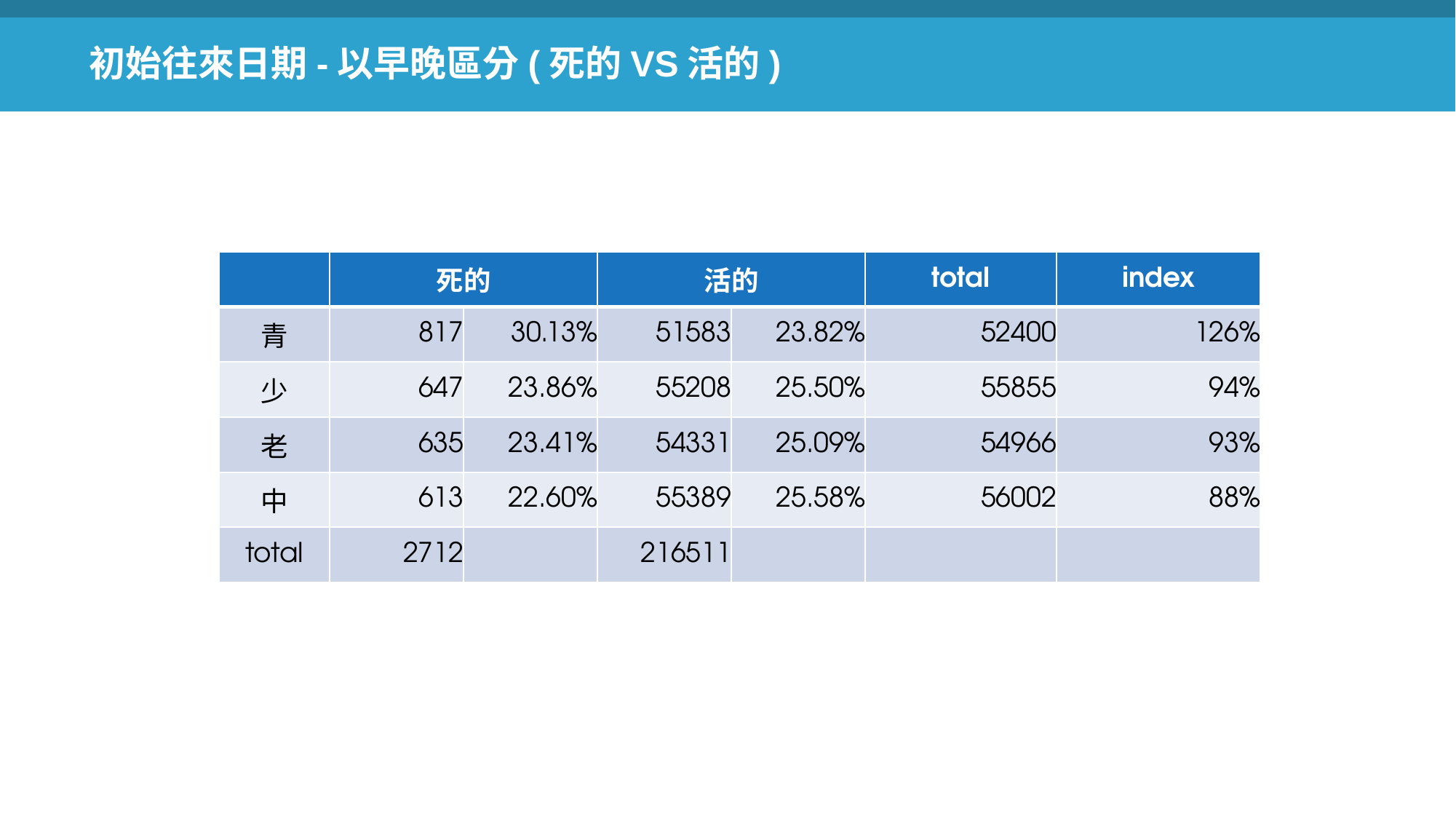

初始往來日期-以早晚區分(死的VS活的)
|  | 死的 |  | 活的 |  | total | index |
| --- | --- | --- | --- | --- | --- | --- |
| 青 | 817 | 30.13% | 51583 | 23.82% | 52400 | 126% |
| 少 | 647 | 23.86% | 55208 | 25.50% | 55855 | 94% |
| 老 | 635 | 23.41% | 54331 | 25.09% | 54966 | 93% |
| 中 | 613 | 22.60% | 55389 | 25.58% | 56002 | 88% |
| total | 2712 |  | 216511 |  |  |  |